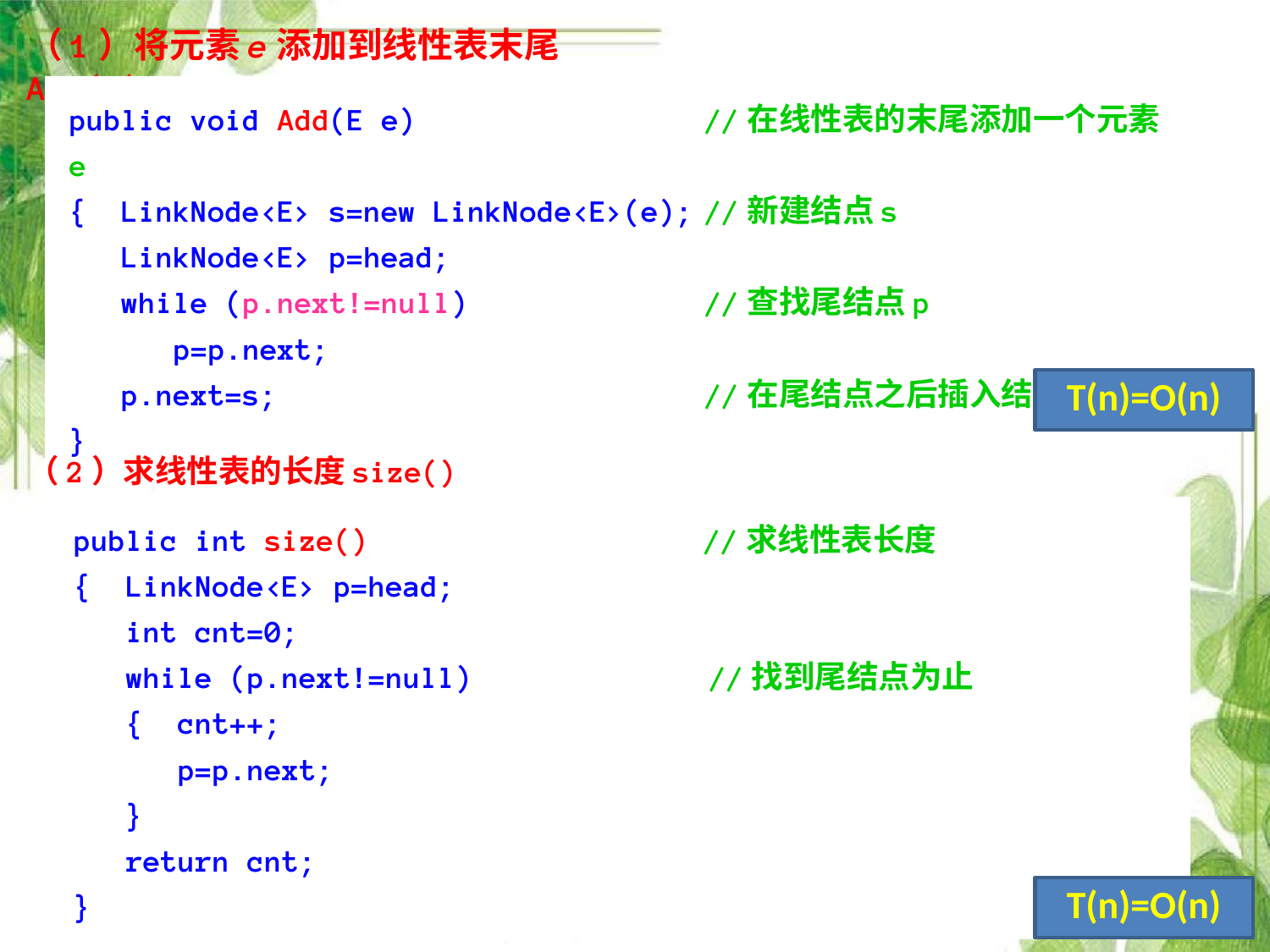

（1）将元素e添加到线性表末尾Add(e)
public void Add(E e)			//在线性表的末尾添加一个元素e
{  LinkNode<E> s=new LinkNode<E>(e);	//新建结点s
   LinkNode<E> p=head;
   while (p.next!=null)		//查找尾结点p
      p=p.next;
   p.next=s;				//在尾结点之后插入结点s
}
T(n)=O(n)
（2）求线性表的长度size()
public int size()		       //求线性表长度
{  LinkNode<E> p=head;
   int cnt=0;
   while (p.next!=null)		//找到尾结点为止
   {  cnt++;
      p=p.next;
   }
   return cnt;
}
T(n)=O(n)